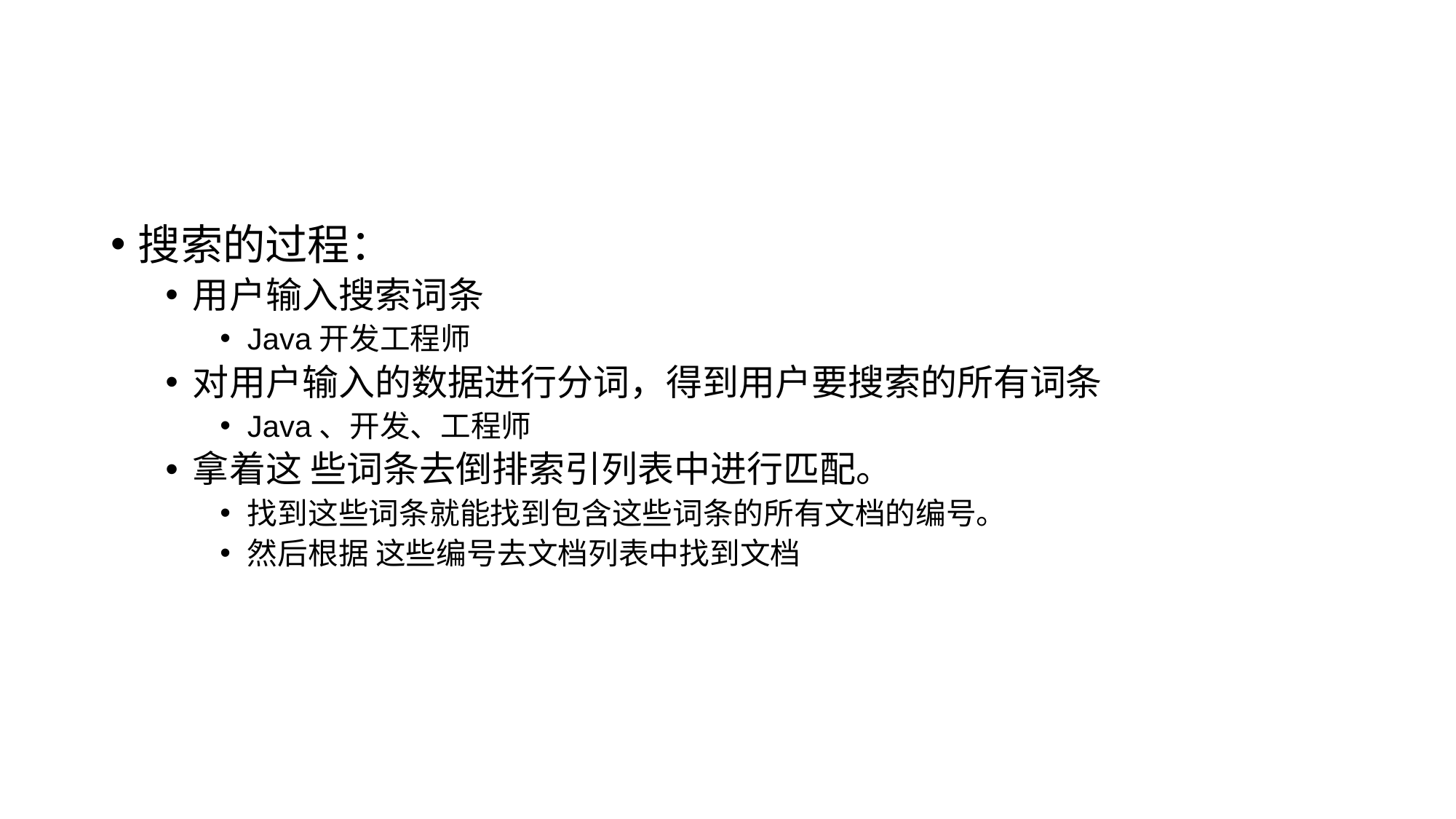

#
搜索的过程：
用户输入搜索词条
Java开发工程师
对用户输入的数据进行分词，得到用户要搜索的所有词条
Java、开发、工程师
拿着这 些词条去倒排索引列表中进行匹配。
找到这些词条就能找到包含这些词条的所有文档的编号。
然后根据 这些编号去文档列表中找到文档